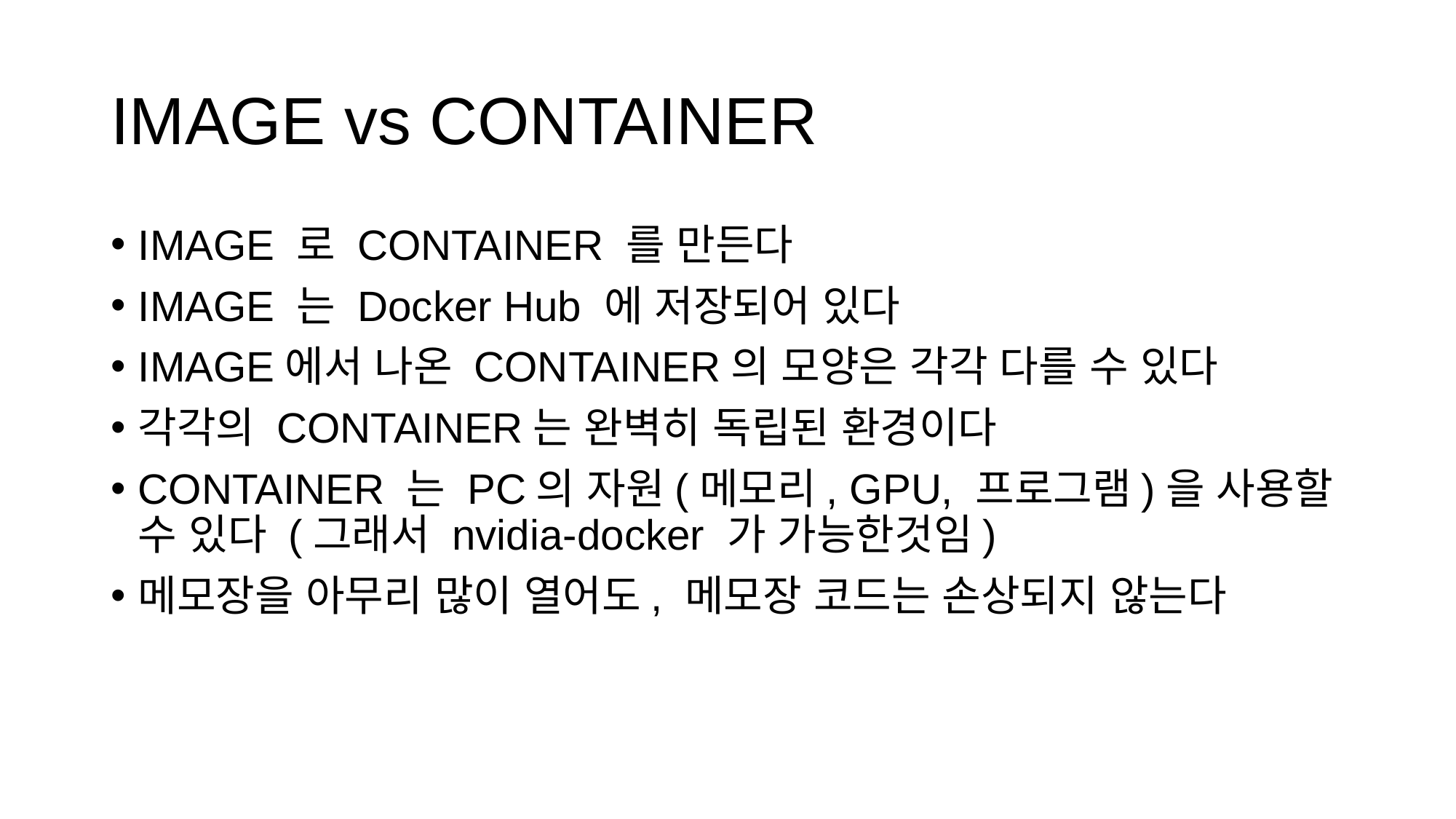

# IMAGE vs CONTAINER
IMAGE 로 CONTAINER 를 만든다
IMAGE 는 Docker Hub 에 저장되어 있다
IMAGE에서 나온 CONTAINER의 모양은 각각 다를 수 있다
각각의 CONTAINER는 완벽히 독립된 환경이다
CONTAINER 는 PC의 자원(메모리, GPU, 프로그램)을 사용할 수 있다 (그래서 nvidia-docker 가 가능한것임)
메모장을 아무리 많이 열어도, 메모장 코드는 손상되지 않는다